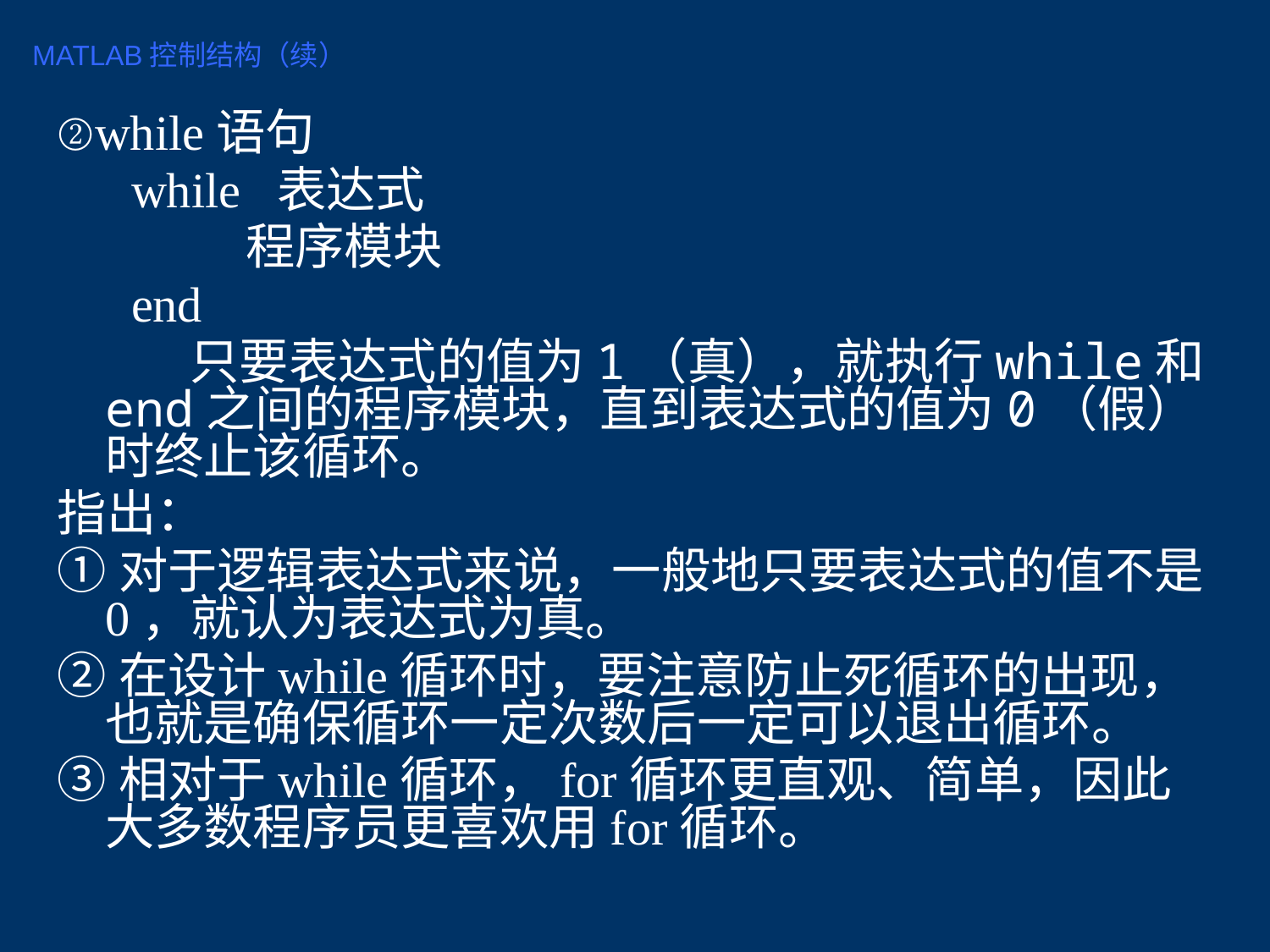

MATLAB控制结构（续）
②while语句
      while  表达式
                程序模块
      end
           只要表达式的值为1（真），就执行while和end之间的程序模块，直到表达式的值为0（假）时终止该循环。
指出：
①对于逻辑表达式来说，一般地只要表达式的值不是0，就认为表达式为真。
②在设计while循环时，要注意防止死循环的出现，也就是确保循环一定次数后一定可以退出循环。
③相对于while循环，for循环更直观、简单，因此大多数程序员更喜欢用for循环。